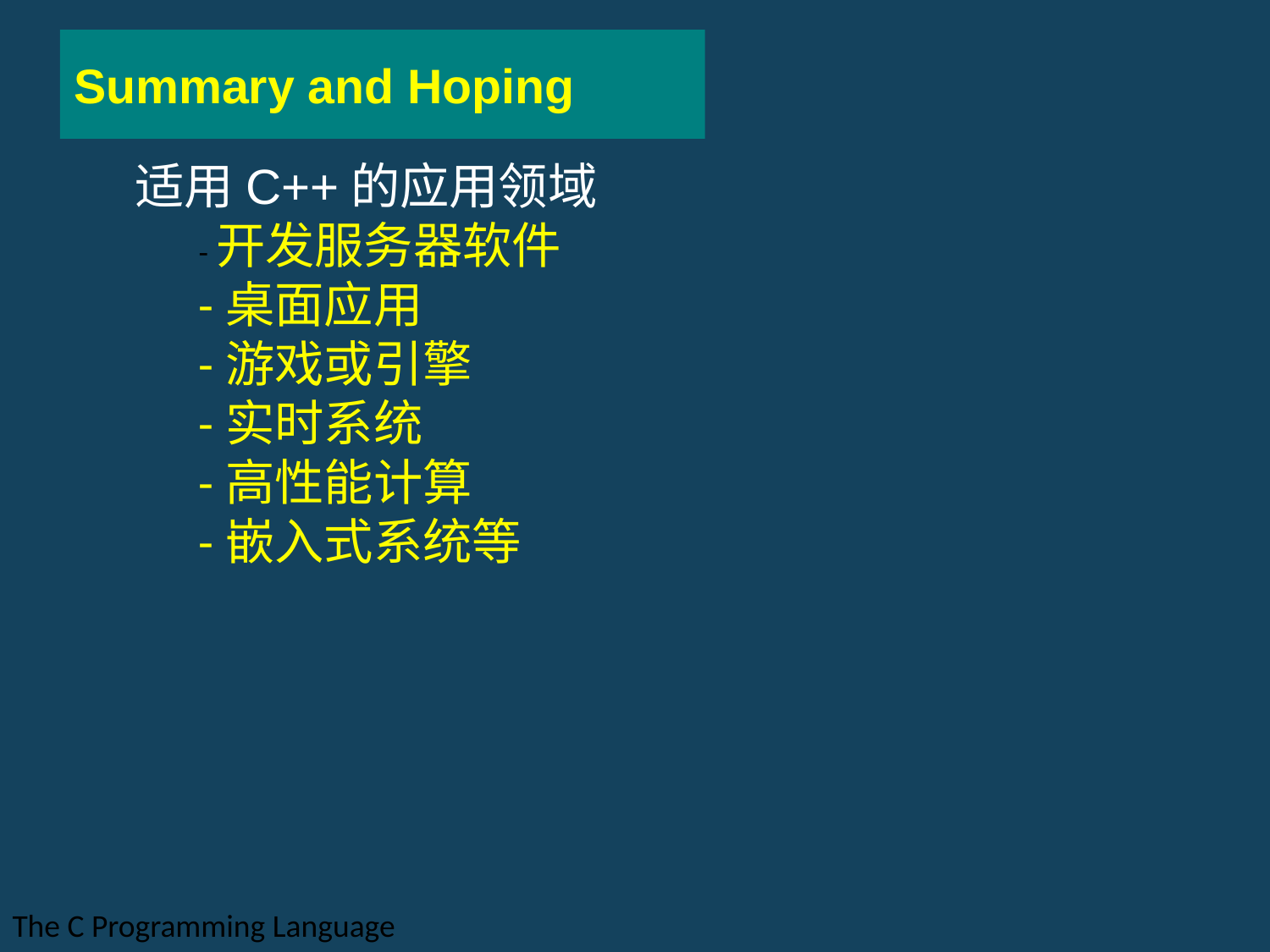

# Summary and Hoping
适用C++的应用领域
-开发服务器软件
-桌面应用
-游戏或引擎
-实时系统
-高性能计算
-嵌入式系统等
The C Programming Language